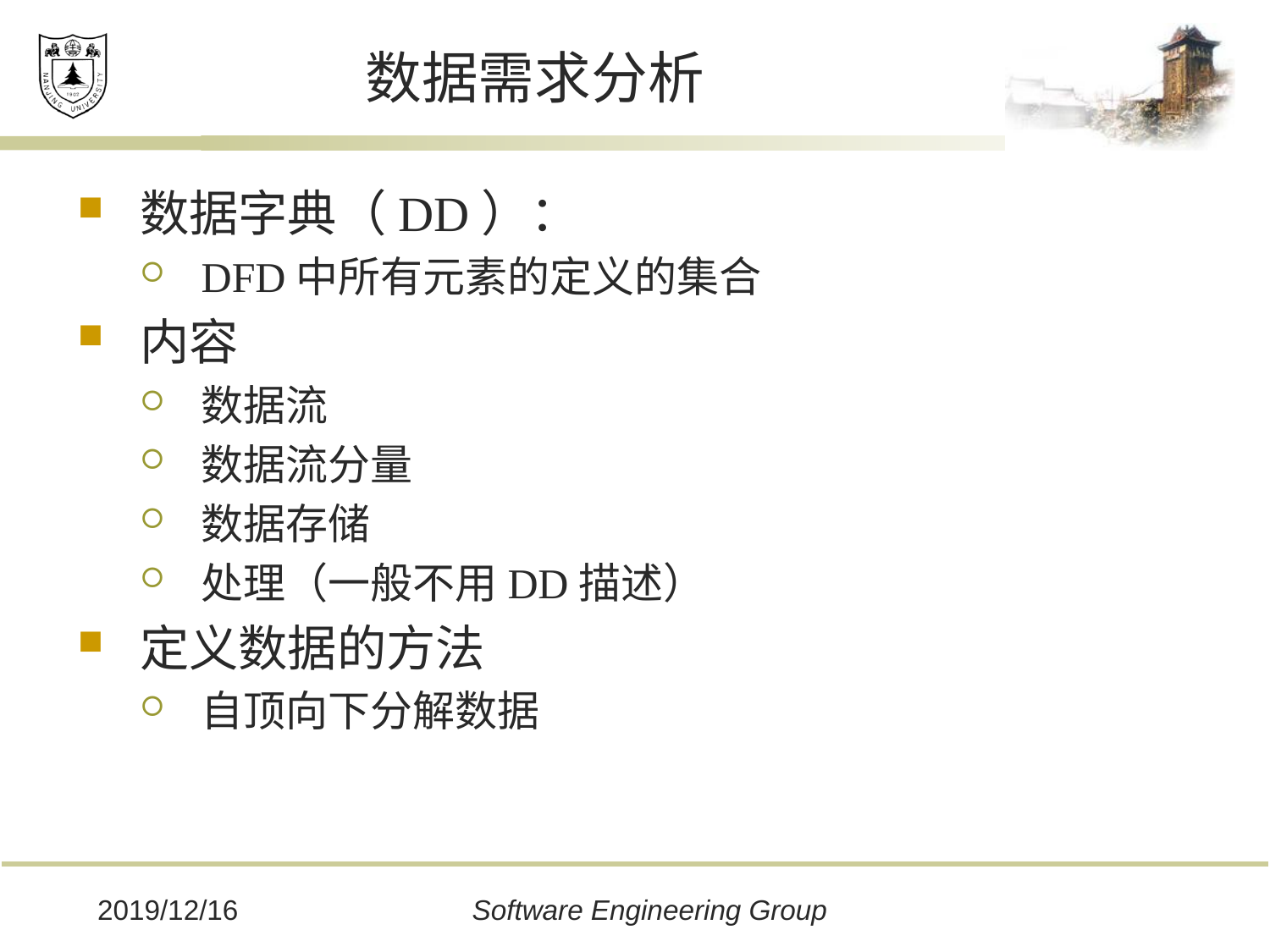

# 数据需求分析
数据字典（DD）：
DFD中所有元素的定义的集合
内容
数据流
数据流分量
数据存储
处理（一般不用DD描述）
定义数据的方法
自顶向下分解数据

2019/12/16
Software Engineering Group